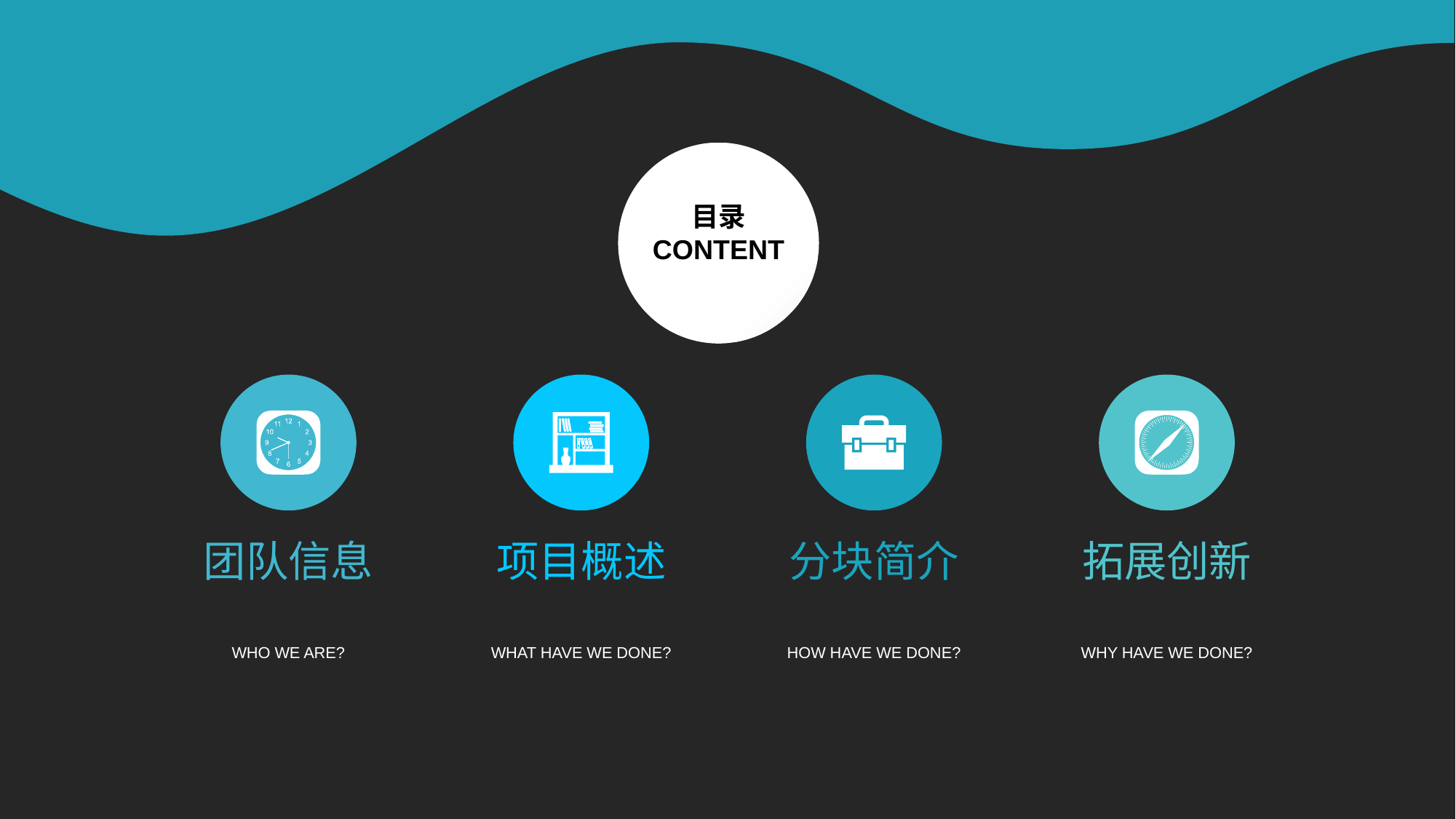

目录
CONTENT

团队信息
项目概述
分块简介
拓展创新
HOW HAVE WE DONE?
WHO WE ARE?
WHAT HAVE WE DONE?
WHY HAVE WE DONE?